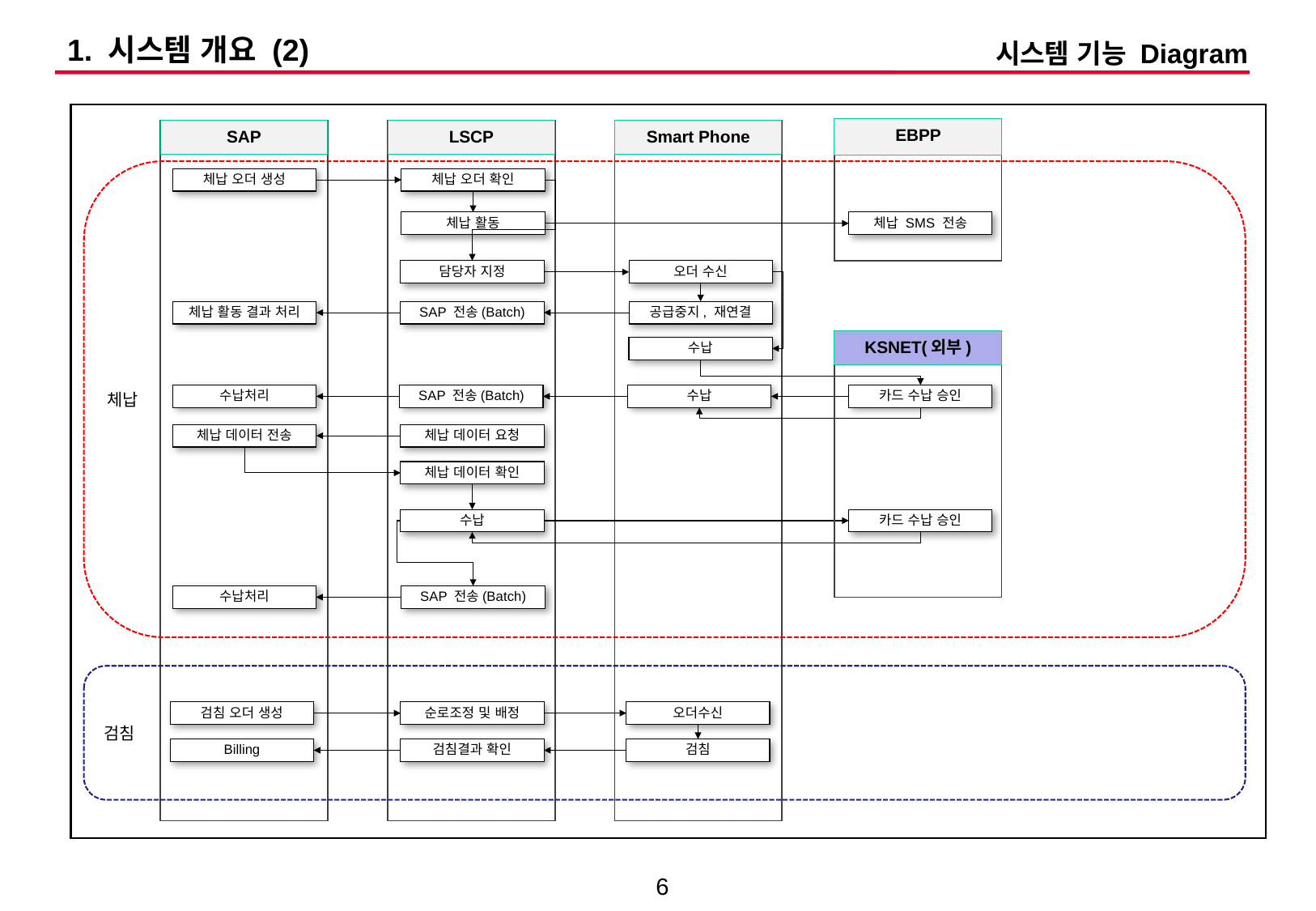

# 1. 시스템 개요 (2)
시스템 기능 Diagram
|  |
| --- |

EBPP

SAP

LSCP

Smart Phone
체납
체납 오더 생성
체납 오더 확인
체납 활동
체납 SMS 전송
담당자 지정
오더 수신
체납 활동 결과 처리
SAP 전송(Batch)
공급중지, 재연결

KSNET(외부)
수납
수납처리
SAP 전송(Batch)
수납
카드 수납 승인
체납 데이터 전송
체납 데이터 요청
체납 데이터 확인
수납
카드 수납 승인
수납처리
SAP 전송(Batch)
  검침
검침 오더 생성
순로조정 및 배정
오더수신
Billing
검침결과 확인
검침